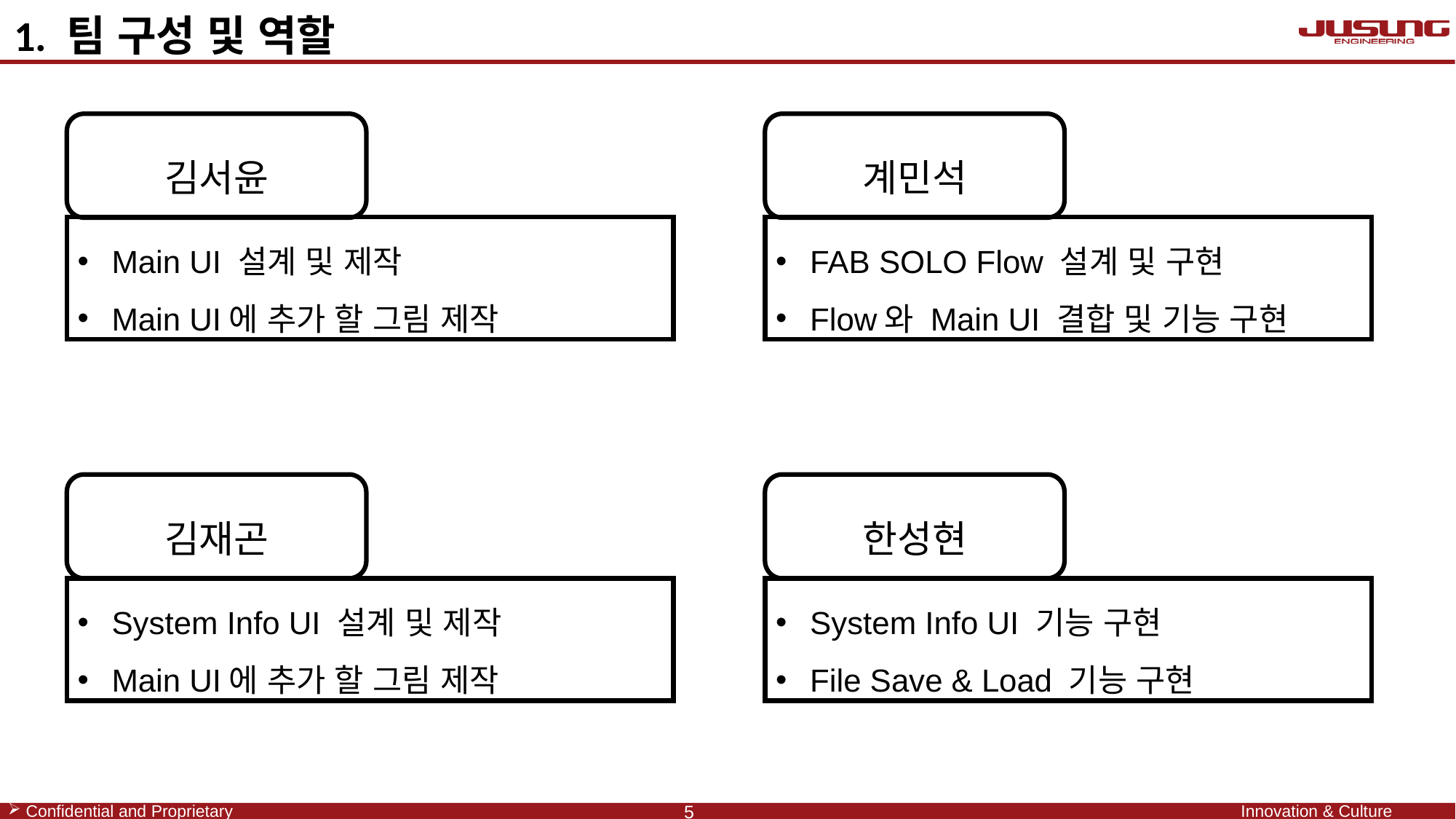

1. 팀 구성 및 역할
김서윤
계민석
Main UI 설계 및 제작
Main UI에 추가 할 그림 제작
FAB SOLO Flow 설계 및 구현
Flow와 Main UI 결합 및 기능 구현

김재곤
한성현
System Info UI 기능 구현
File Save & Load 기능 구현
System Info UI 설계 및 제작
Main UI에 추가 할 그림 제작

5